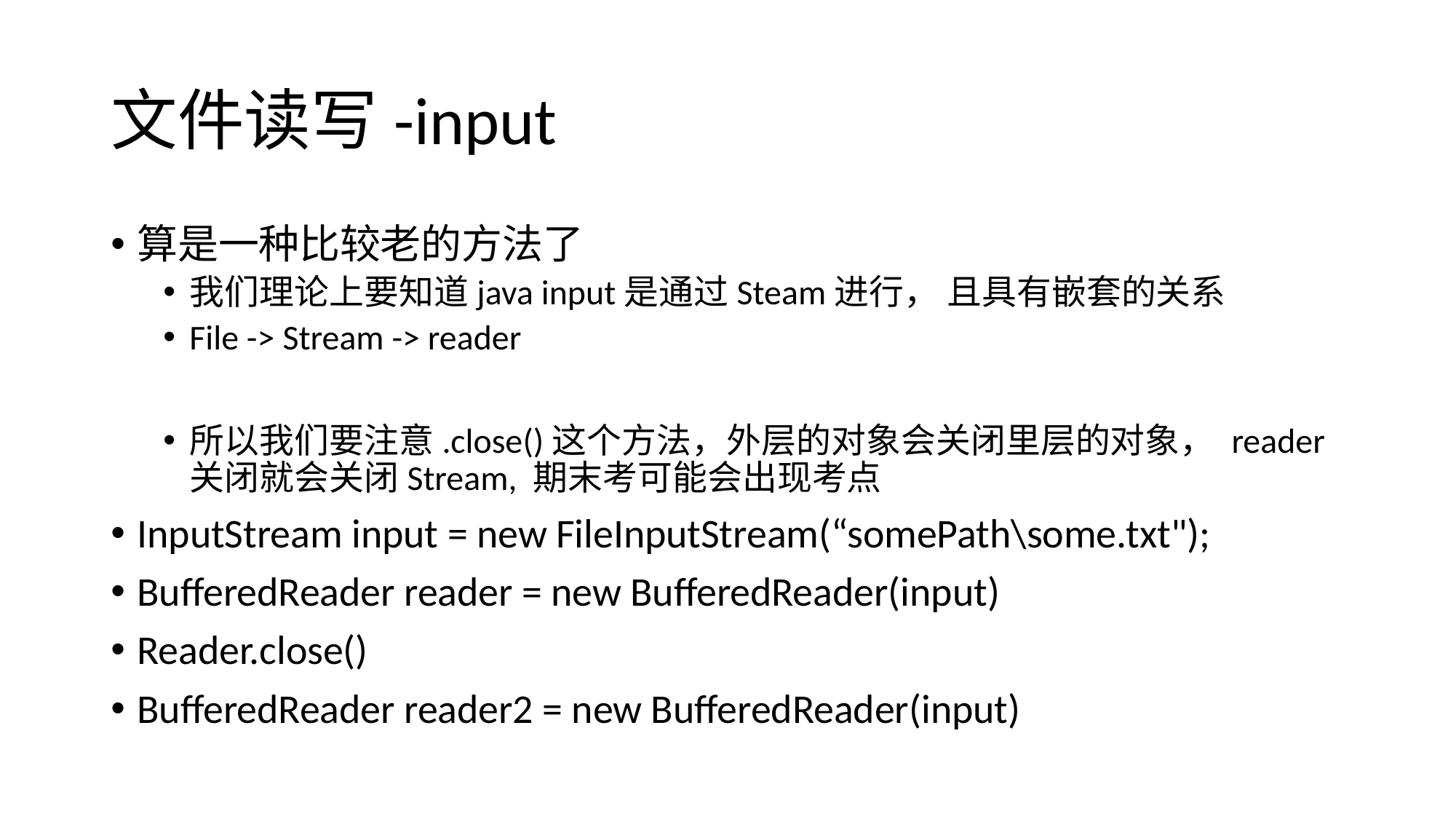

# 文件读写-input
算是一种比较老的方法了
我们理论上要知道java input是通过Steam进行， 且具有嵌套的关系
File -> Stream -> reader

所以我们要注意.close()这个方法，外层的对象会关闭里层的对象， reader关闭就会关闭Stream, 期末考可能会出现考点
InputStream input = new FileInputStream(“somePath\some.txt");
BufferedReader reader = new BufferedReader(input)
Reader.close()
BufferedReader reader2 = new BufferedReader(input)